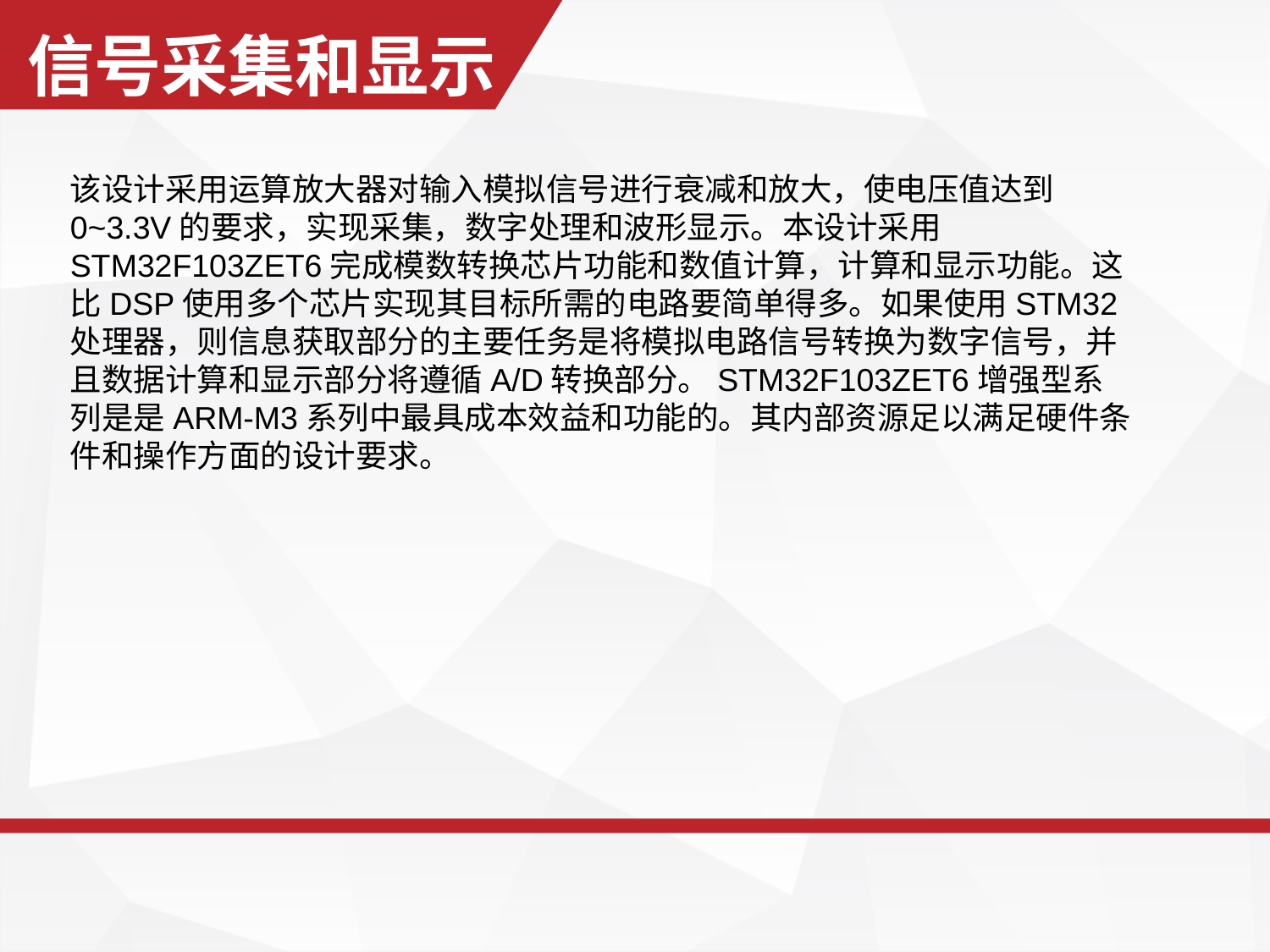

# 信号采集和显示
该设计采用运算放大器对输入模拟信号进行衰减和放大，使电压值达到0~3.3V的要求，实现采集，数字处理和波形显示。本设计采用STM32F103ZET6完成模数转换芯片功能和数值计算，计算和显示功能。这比DSP使用多个芯片实现其目标所需的电路要简单得多。如果使用STM32处理器，则信息获取部分的主要任务是将模拟电路信号转换为数字信号，并且数据计算和显示部分将遵循A/D转换部分。STM32F103ZET6增强型系列是是ARM-M3系列中最具成本效益和功能的。其内部资源足以满足硬件条件和操作方面的设计要求。